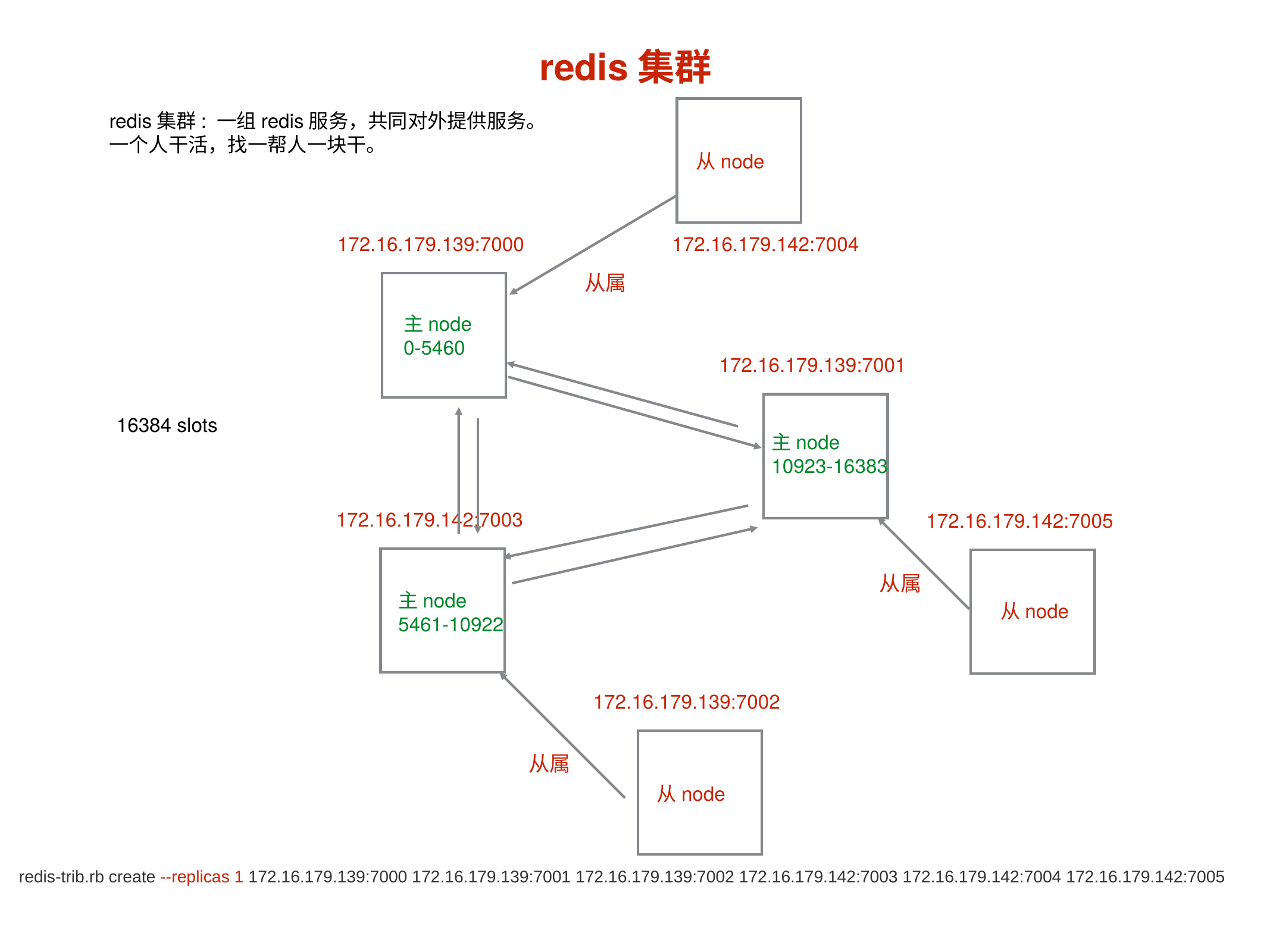

redis集群

redis集群: 一组redis服务，共同对外提供服务。
一个人干活，找一帮人一块干。
从node

172.16.179.139:7000
172.16.179.142:7004
从属

主node
0-5460
172.16.179.139:7001

16384 slots

主node
10923-16383
172.16.179.142:7003
172.16.179.142:7005

从属
主node
5461-10922
从node

172.16.179.139:7002

从属
从node
redis-trib.rb create --replicas 1 172.16.179.139:7000 172.16.179.139:7001 172.16.179.139:7002 172.16.179.142:7003 172.16.179.142:7004 172.16.179.142:7005